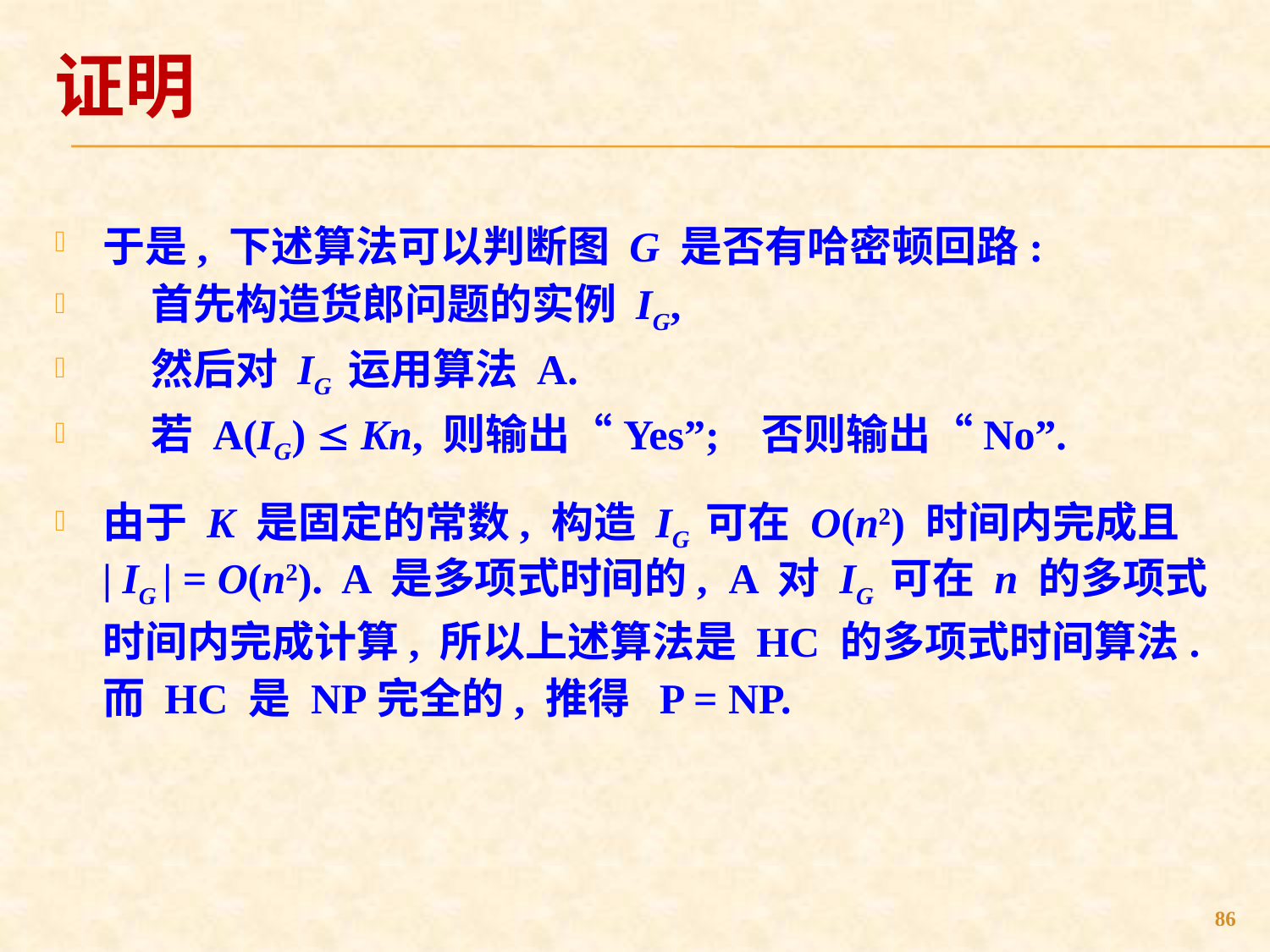

# 证明
于是, 下述算法可以判断图 G 是否有哈密顿回路:
    首先构造货郎问题的实例 IG,
    然后对 IG 运用算法 A.
    若 A(IG) ≤ Kn, 则输出“Yes”;   否则输出“No”.
由于 K 是固定的常数, 构造 IG 可在 O(n2) 时间内完成且    | IG | = O(n2).  A 是多项式时间的,  A 对 IG 可在 n 的多项式时间内完成计算, 所以上述算法是 HC 的多项式时间算法. 而 HC 是 NP完全的, 推得  P = NP.

86